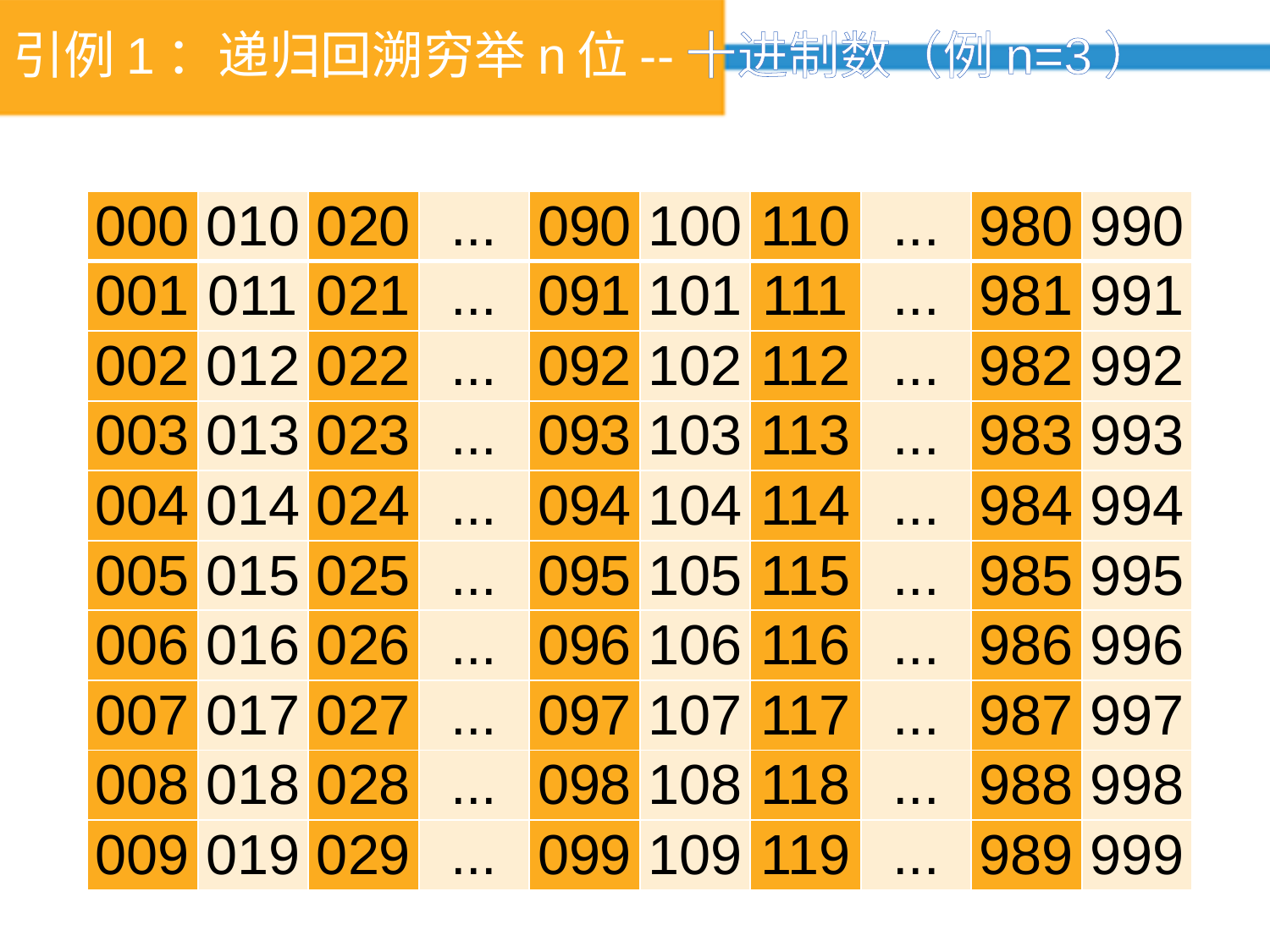

# 引例1：递归回溯穷举n位--十进制数（例n=3）
| 000 | 010 | 020 | ... | 090 | 100 | 110 | ... | 980 | 990 |
| --- | --- | --- | --- | --- | --- | --- | --- | --- | --- |
| 001 | 011 | 021 | ... | 091 | 101 | 111 | ... | 981 | 991 |
| 002 | 012 | 022 | ... | 092 | 102 | 112 | ... | 982 | 992 |
| 003 | 013 | 023 | ... | 093 | 103 | 113 | ... | 983 | 993 |
| 004 | 014 | 024 | ... | 094 | 104 | 114 | ... | 984 | 994 |
| 005 | 015 | 025 | ... | 095 | 105 | 115 | ... | 985 | 995 |
| 006 | 016 | 026 | ... | 096 | 106 | 116 | ... | 986 | 996 |
| 007 | 017 | 027 | ... | 097 | 107 | 117 | ... | 987 | 997 |
| 008 | 018 | 028 | ... | 098 | 108 | 118 | ... | 988 | 998 |
| 009 | 019 | 029 | ... | 099 | 109 | 119 | ... | 989 | 999 |